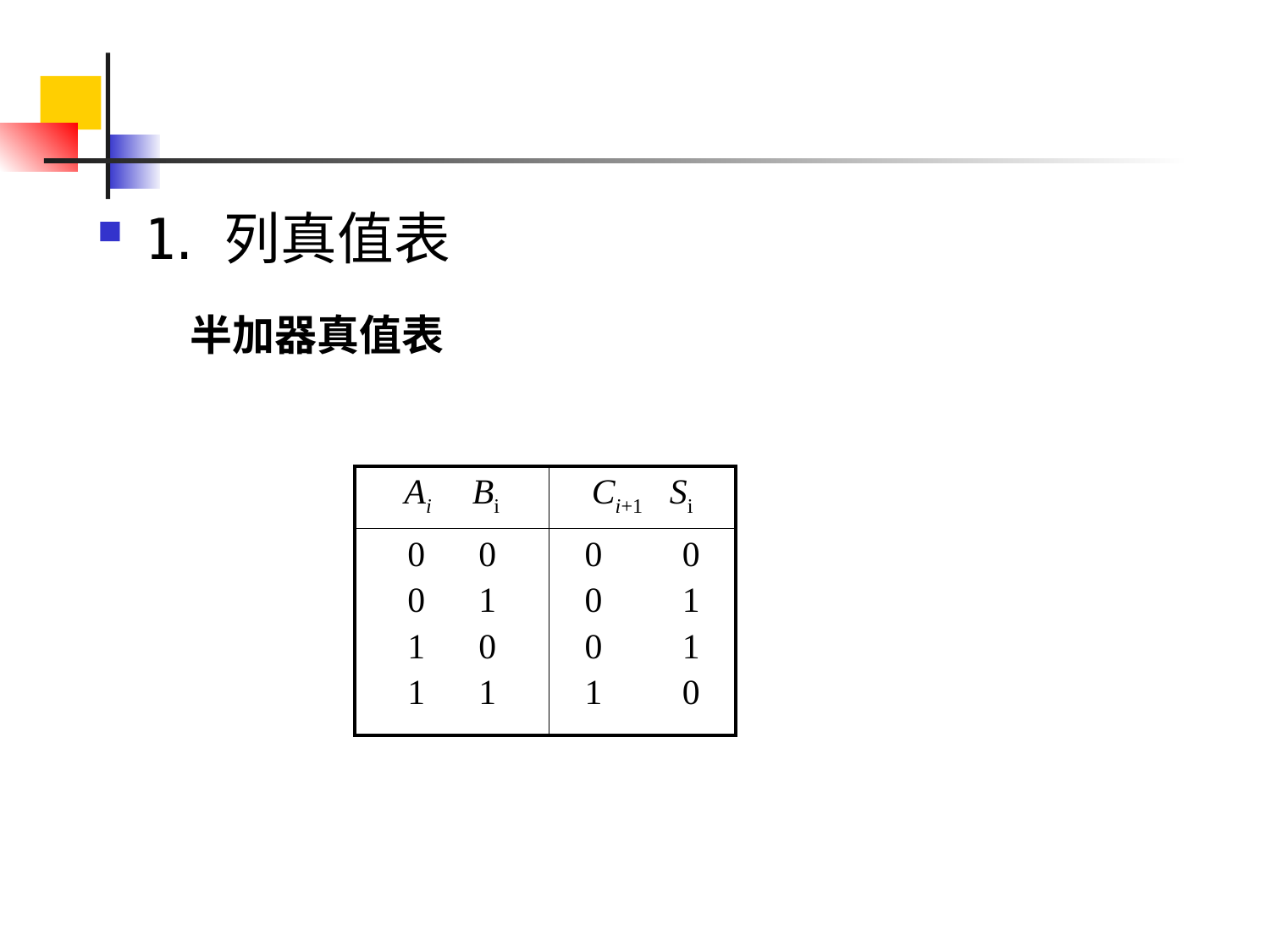

1. 列真值表
半加器真值表
| Ai Bi | Ci+1 Si |
| --- | --- |
| 0 0 0 1 1 0 1 1 | 0 0 0 1 0 1 1 0 |